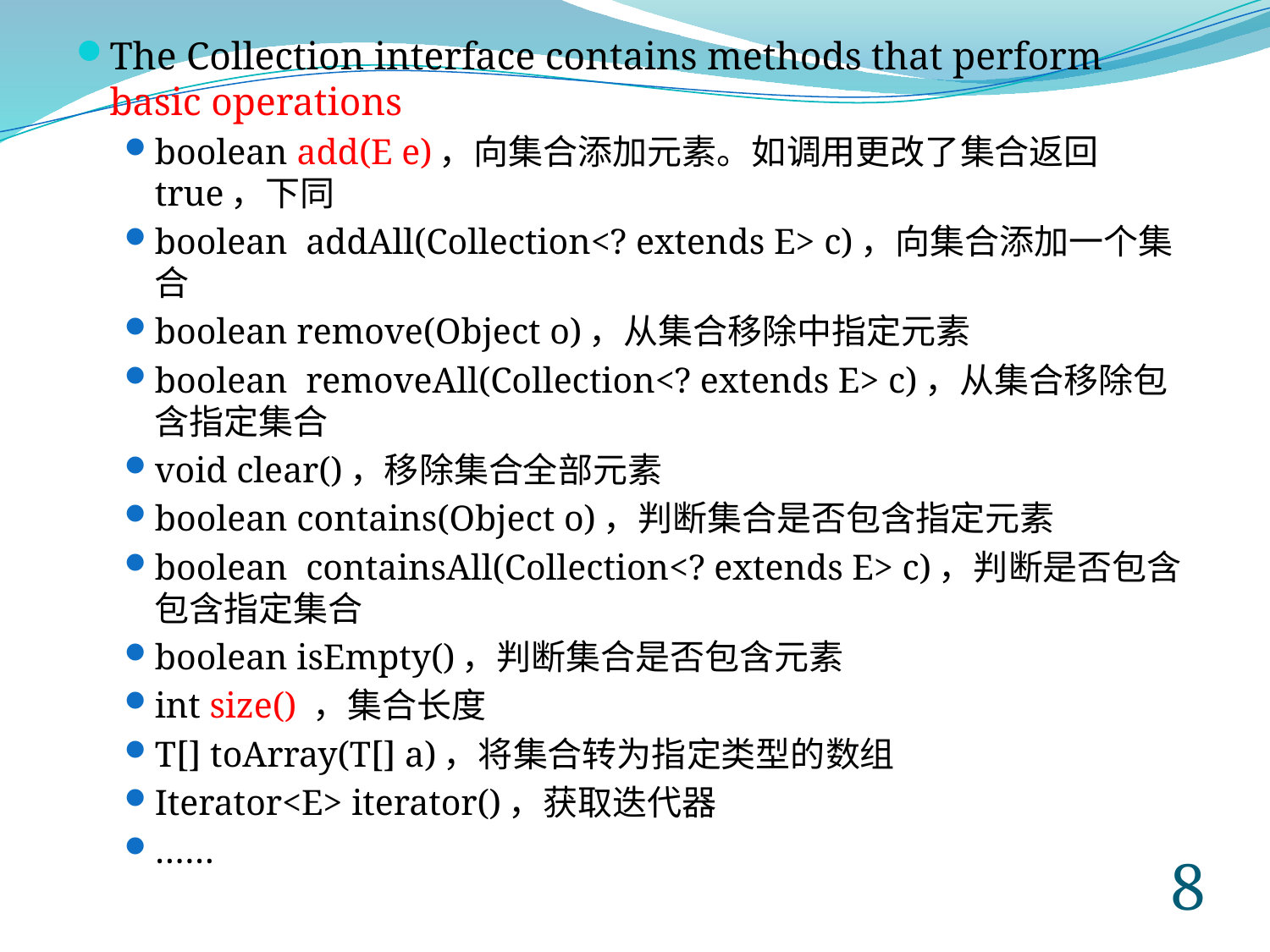

The Collection interface contains methods that perform basic operations
boolean add(E e)，向集合添加元素。如调用更改了集合返回true，下同
boolean  addAll(Collection<? extends E> c)，向集合添加一个集合
boolean remove(Object o)，从集合移除中指定元素
boolean  removeAll(Collection<? extends E> c)，从集合移除包含指定集合
void clear()，移除集合全部元素
boolean contains(Object o)，判断集合是否包含指定元素
boolean  containsAll(Collection<? extends E> c)，判断是否包含包含指定集合
boolean isEmpty()，判断集合是否包含元素
int size() ，集合长度
T[] toArray(T[] a)，将集合转为指定类型的数组
Iterator<E> iterator()，获取迭代器
……

8